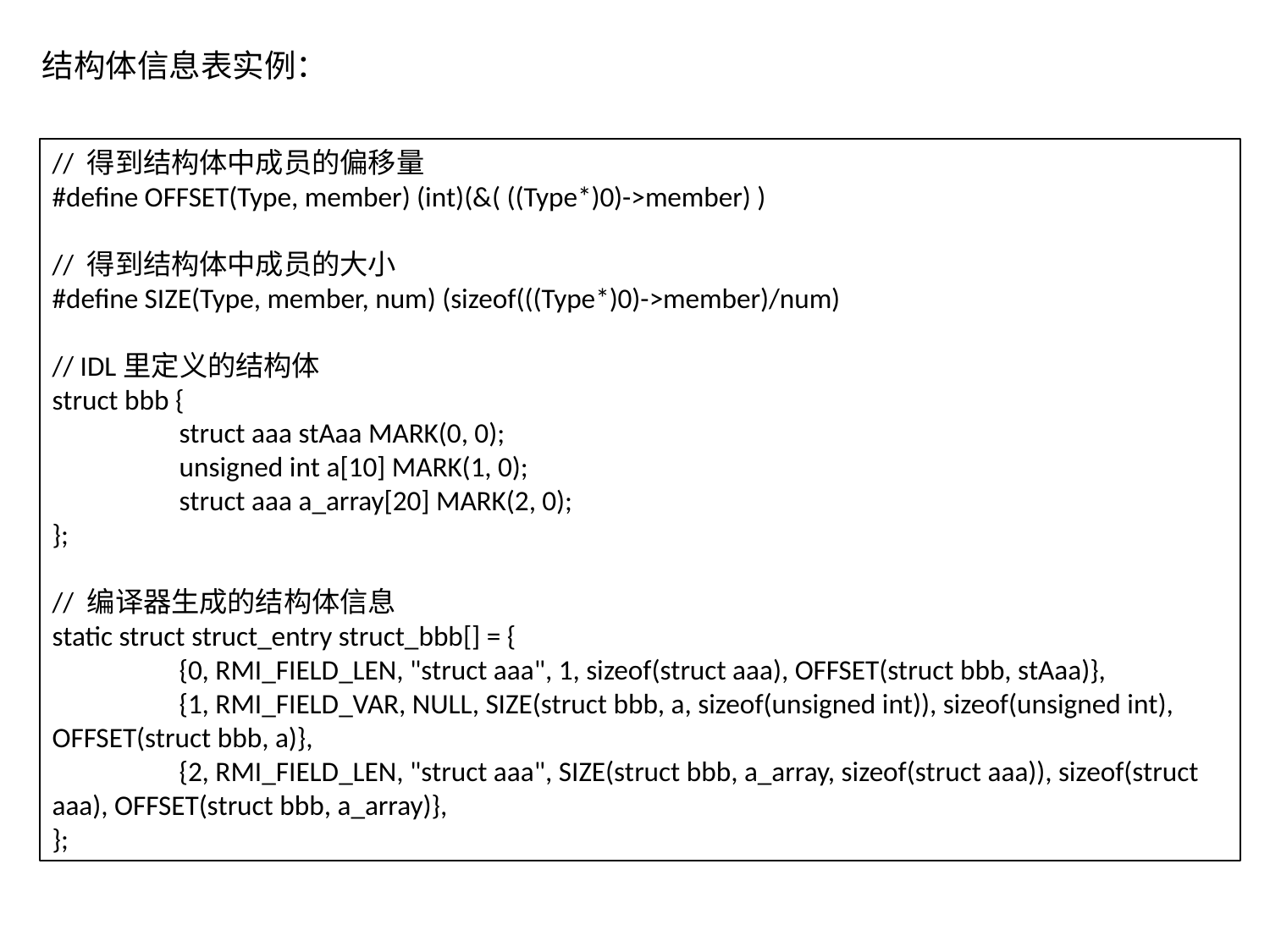

结构体信息表实例：
// 得到结构体中成员的偏移量
#define OFFSET(Type, member) (int)(&( ((Type*)0)->member) )

// 得到结构体中成员的大小
#define SIZE(Type, member, num) (sizeof(((Type*)0)->member)/num)

// IDL里定义的结构体
struct bbb {
	struct aaa stAaa MARK(0, 0);
	unsigned int a[10] MARK(1, 0);
	struct aaa a_array[20] MARK(2, 0);
};

// 编译器生成的结构体信息
static struct struct_entry struct_bbb[] = {
	{0, RMI_FIELD_LEN, "struct aaa", 1, sizeof(struct aaa), OFFSET(struct bbb, stAaa)},
	{1, RMI_FIELD_VAR, NULL, SIZE(struct bbb, a, sizeof(unsigned int)), sizeof(unsigned int), OFFSET(struct bbb, a)},
	{2, RMI_FIELD_LEN, "struct aaa", SIZE(struct bbb, a_array, sizeof(struct aaa)), sizeof(struct aaa), OFFSET(struct bbb, a_array)},
};